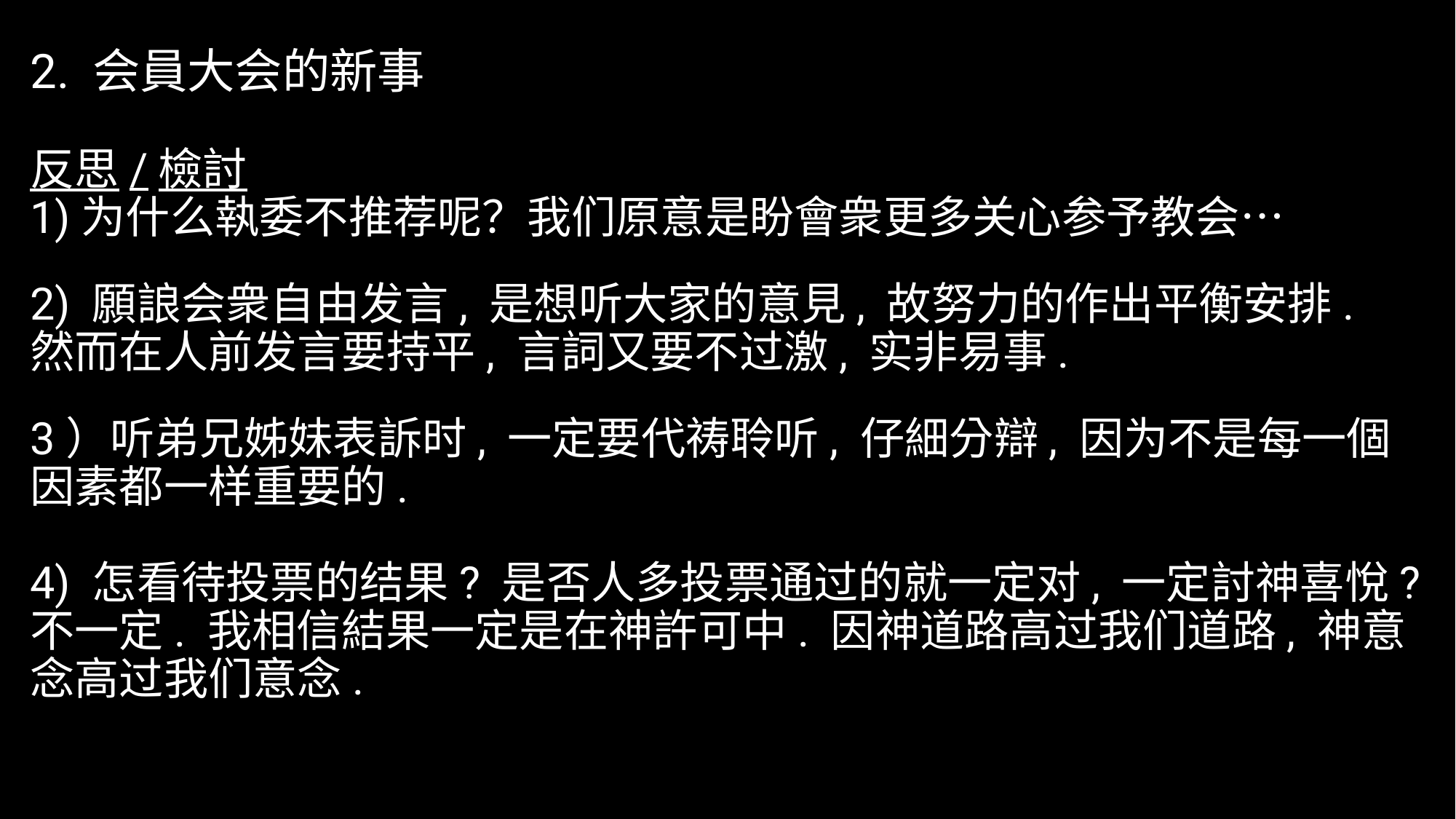

2. 会員大会的新事

反思/檢討
1)为什么執委不推荐呢？我们原意是盼會衆更多关心参予教会…

2) 願誏会衆自由发言, 是想听大家的意見, 故努力的作出平衡安排.
然而在人前发言要持平, 言詞又要不过激, 实非易事.

3）听弟兄姊妹表訴时, 一定要代祷聆听, 仔細分辯, 因为不是每一個因素都一样重要的.

4) 怎看待投票的结果? 是否人多投票通过的就一定对, 一定討神喜悅?
不一定. 我相信結果一定是在神許可中. 因神道路高过我们道路, 神意念高过我们意念.